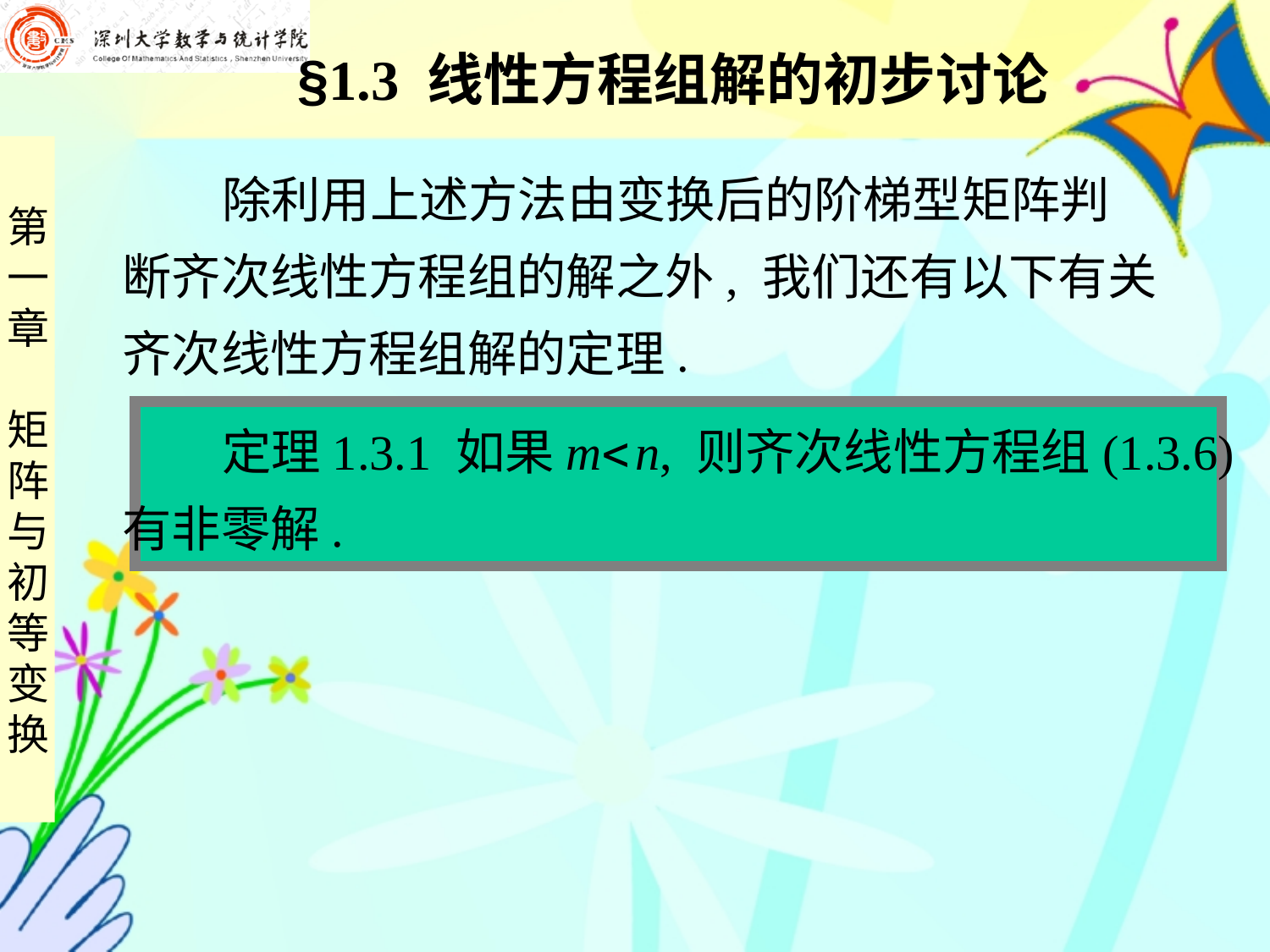

§1.3 线性方程组解的初步讨论
        除利用上述方法由变换后的阶梯型矩阵判
断齐次线性方程组的解之外, 我们还有以下有关
齐次线性方程组解的定理.
        定理1.3.1 如果m< n, 则齐次线性方程组(1.3.6)
有非零解.